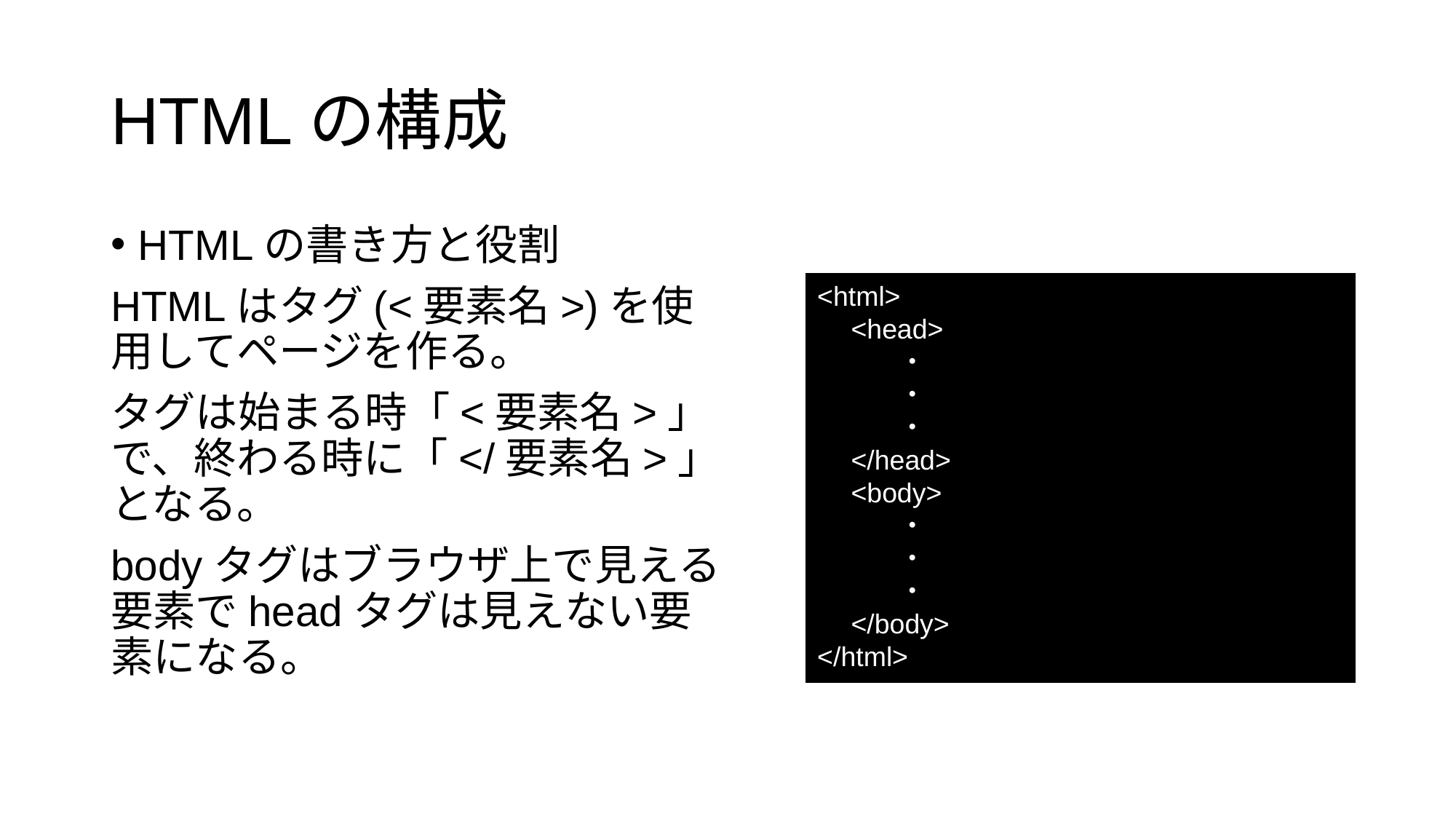

# HTMLの構成
HTMLの書き方と役割
HTMLはタグ(<要素名>)を使用してページを作る。
タグは始まる時「<要素名>」で、終わる時に「</要素名>」となる。
bodyタグはブラウザ上で見える要素でheadタグは見えない要素になる。
<html>
　<head>
　　　・
　　　・
　　　・
　</head>
　<body>
　　　・
　　　・
　　　・
　</body>
</html>